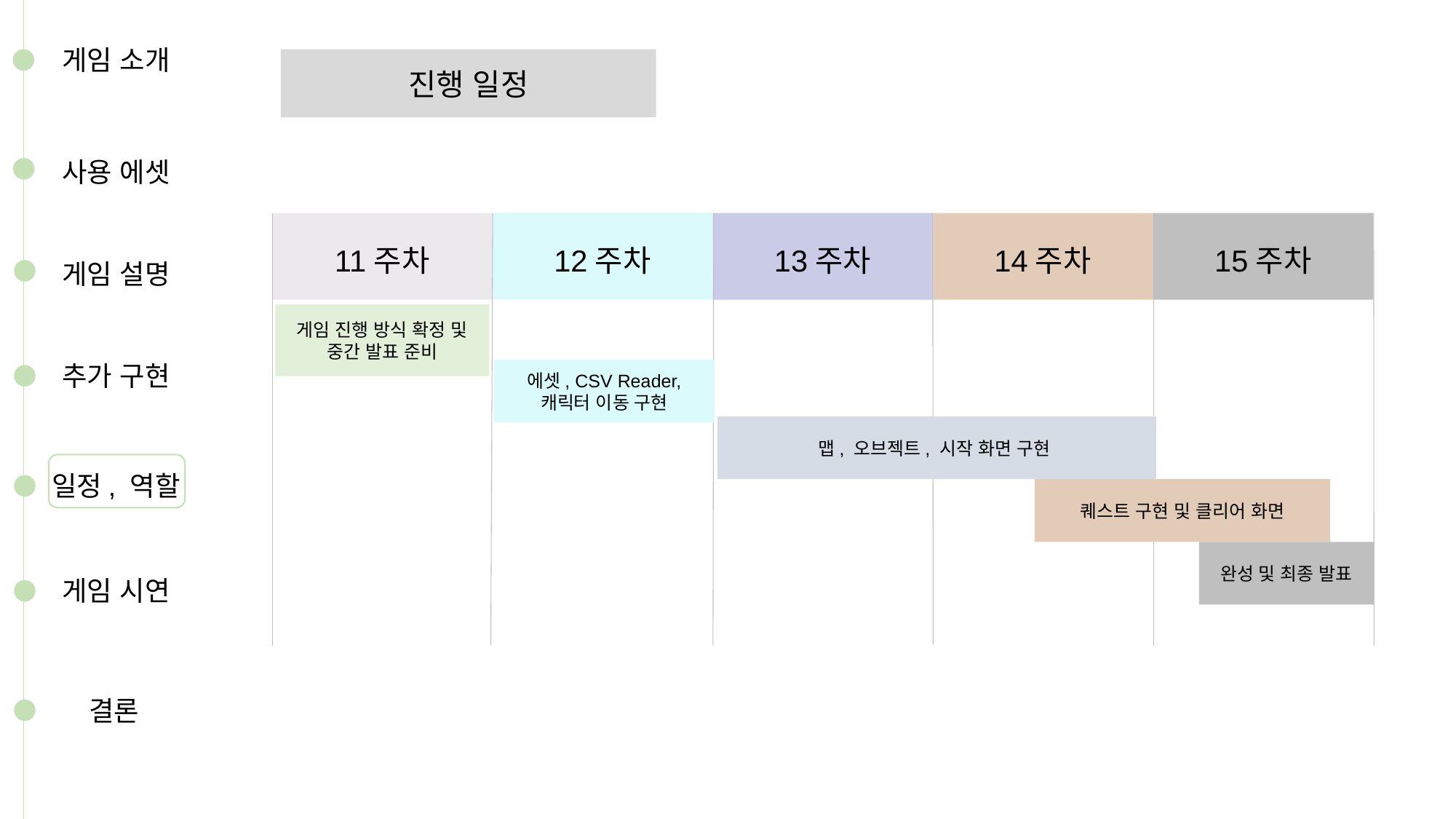

게임 소개

진행 일정
사용 에셋

11주차
12주차
13주차
14주차
15주차
게임 설명

게임 진행 방식 확정 및 중간 발표 준비
추가 구현
에셋, CSV Reader, 캐릭터 이동 구현

맵, 오브젝트, 시작 화면 구현

일정, 역할

퀘스트 구현 및 클리어 화면
완성 및 최종 발표
게임 시연

결론